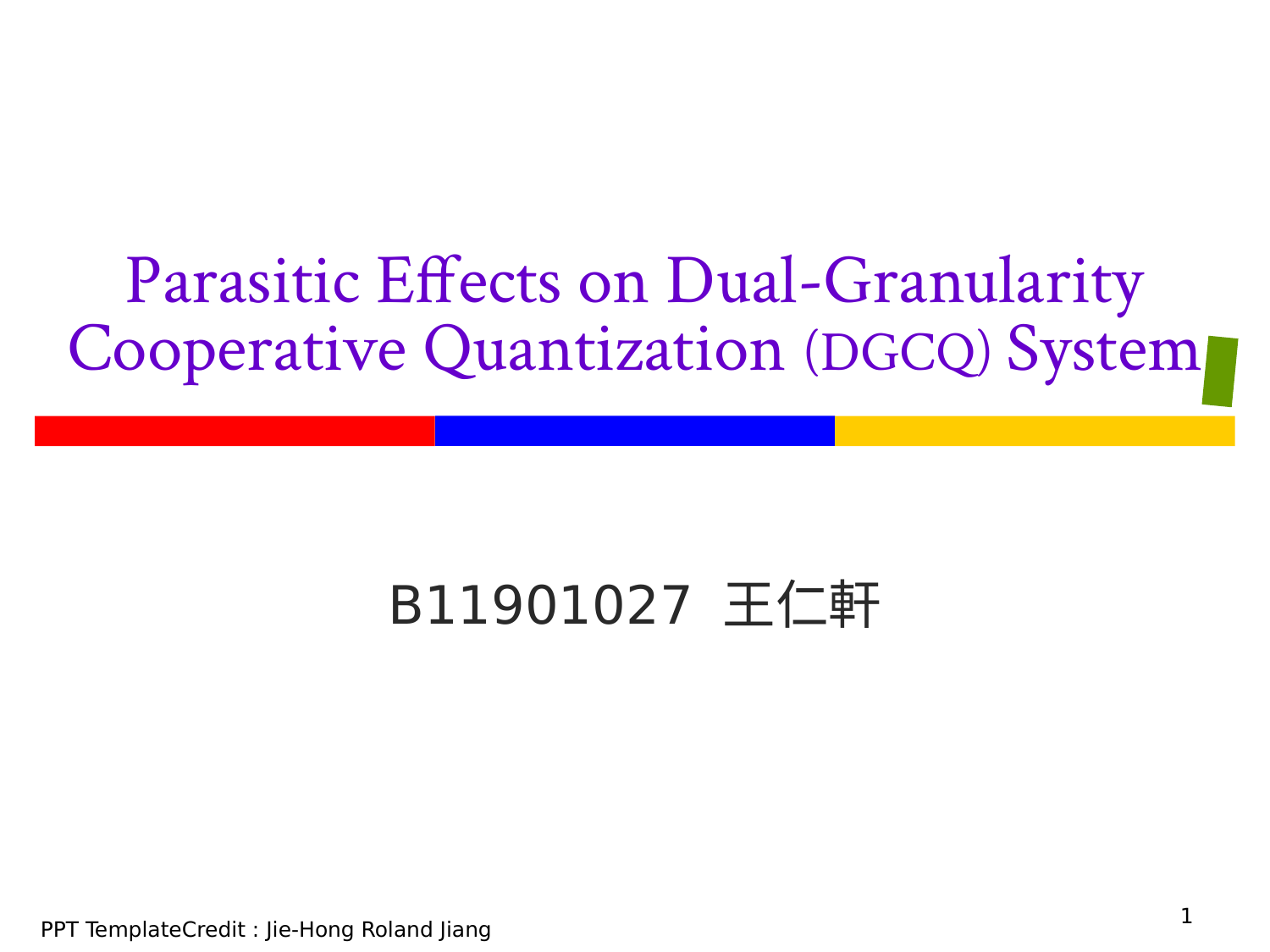

# Parasitic Effects on Dual-Granularity Cooperative Quantization (DGCQ) System
B11901027 王仁軒
1
PPT TemplateCredit : Jie-Hong Roland Jiang